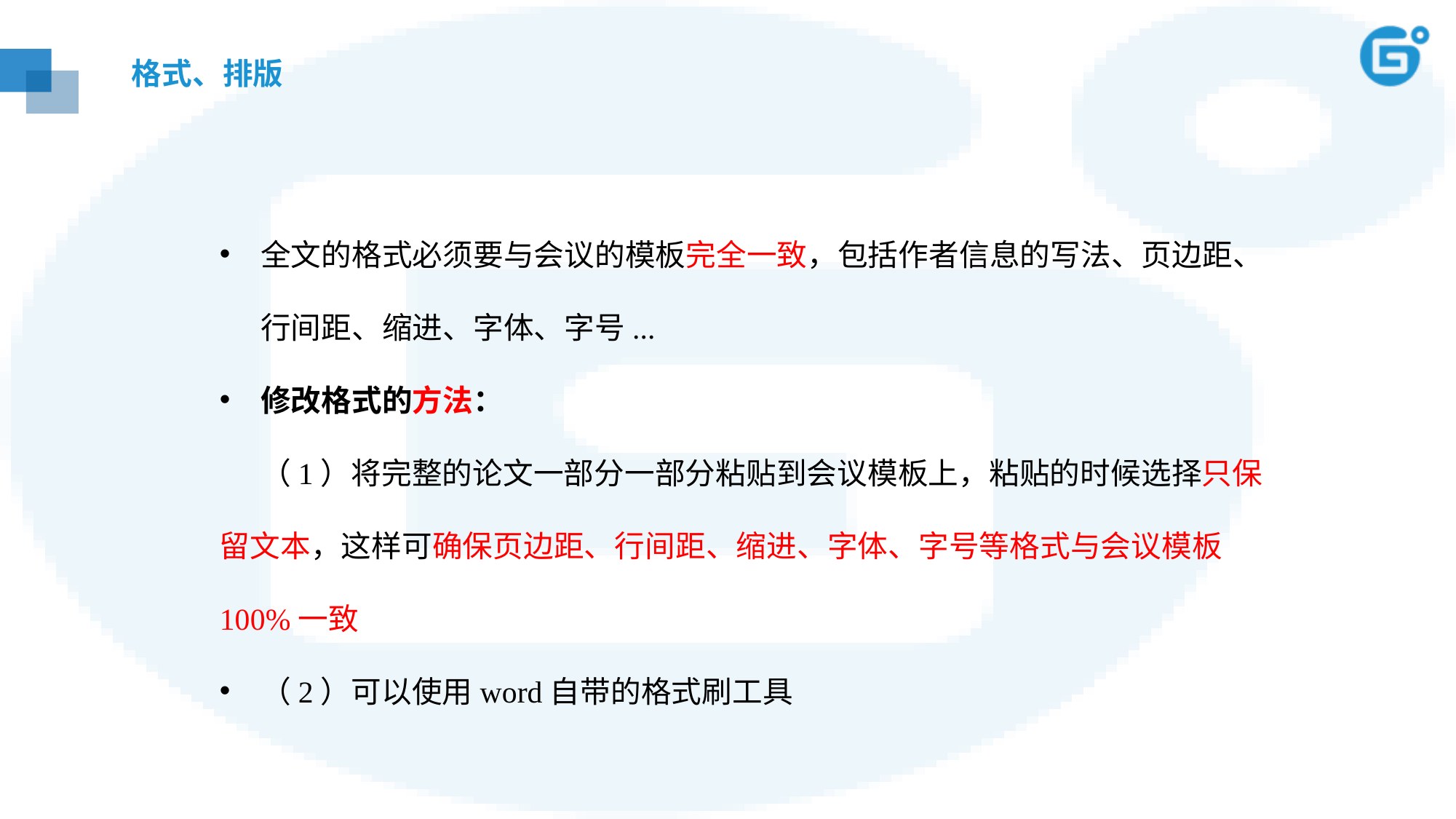

# 格式、排版
全文的格式必须要与会议的模板完全一致，包括作者信息的写法、页边距、行间距、缩进、字体、字号...
修改格式的方法：
     （1）将完整的论文一部分一部分粘贴到会议模板上，粘贴的时候选择只保留文本，这样可确保页边距、行间距、缩进、字体、字号等格式与会议模板100%一致
（2）可以使用word自带的格式刷工具